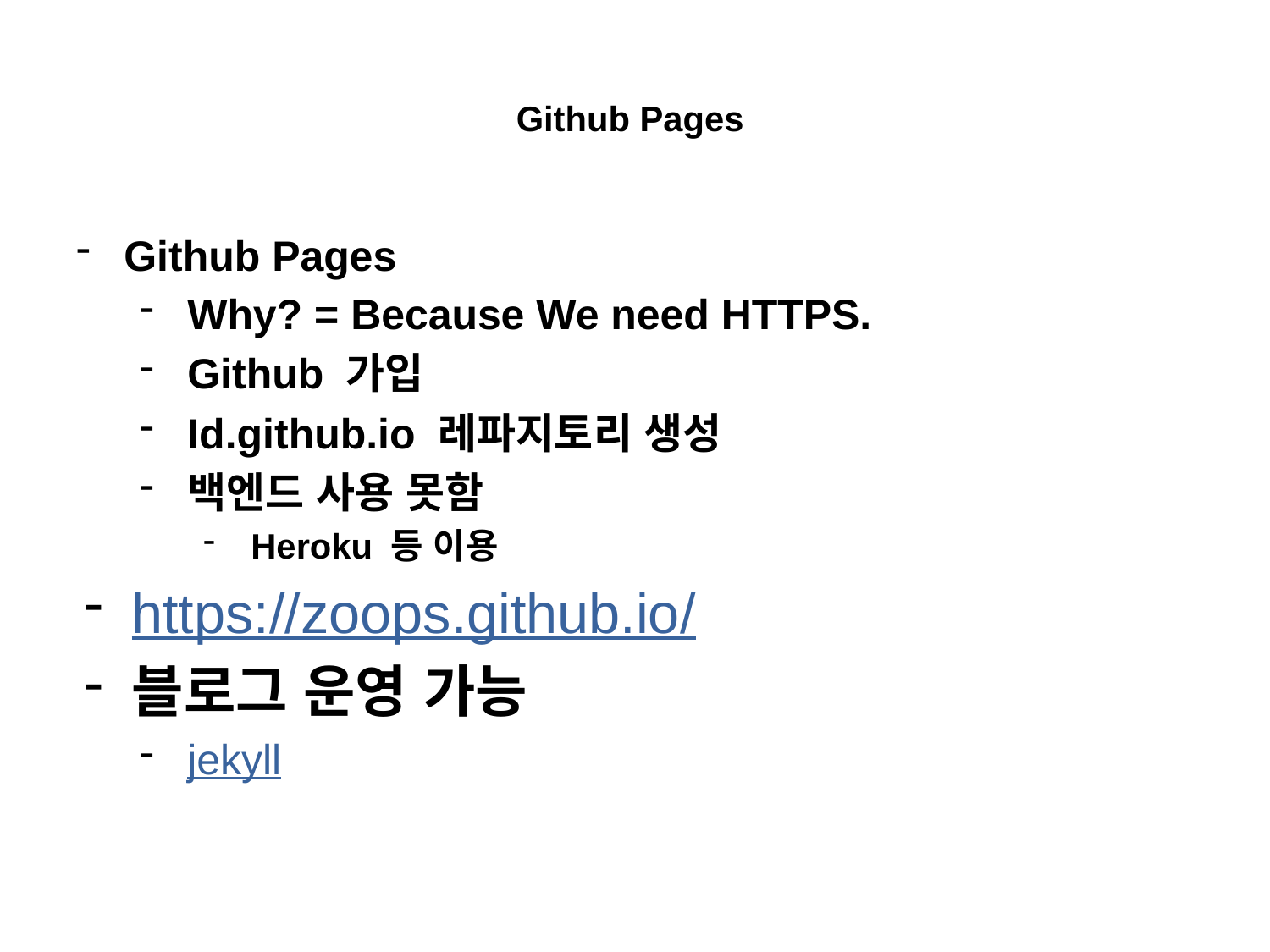

# Github Pages
Github Pages
Why? = Because We need HTTPS.
Github 가입
Id.github.io 레파지토리 생성
백엔드 사용 못함
Heroku 등 이용
https://zoops.github.io/
블로그 운영 가능
jekyll